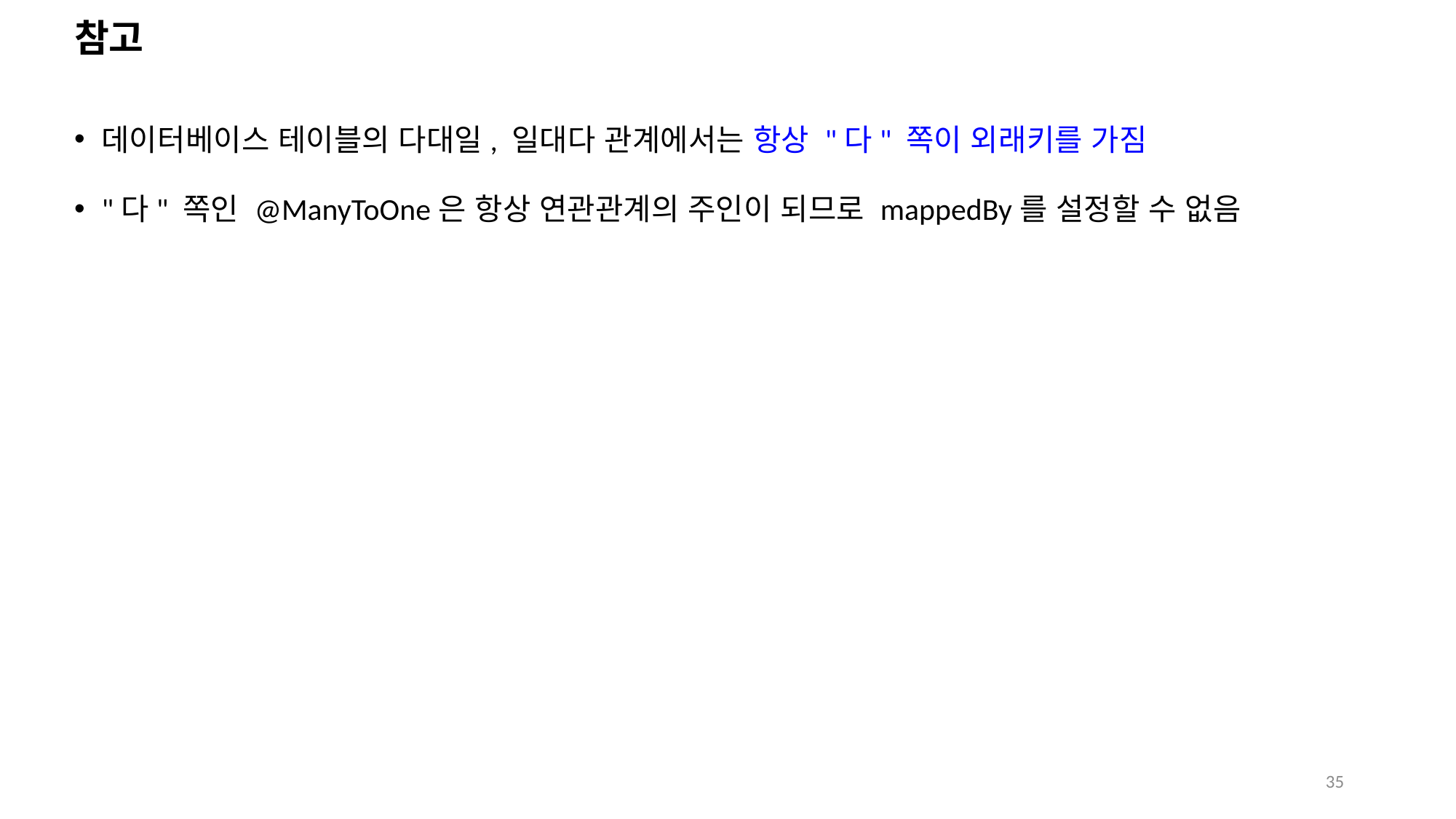

# 참고
데이터베이스 테이블의 다대일, 일대다 관계에서는 항상 "다" 쪽이 외래키를 가짐
"다" 쪽인 @ManyToOne은 항상 연관관계의 주인이 되므로 mappedBy를 설정할 수 없음
35